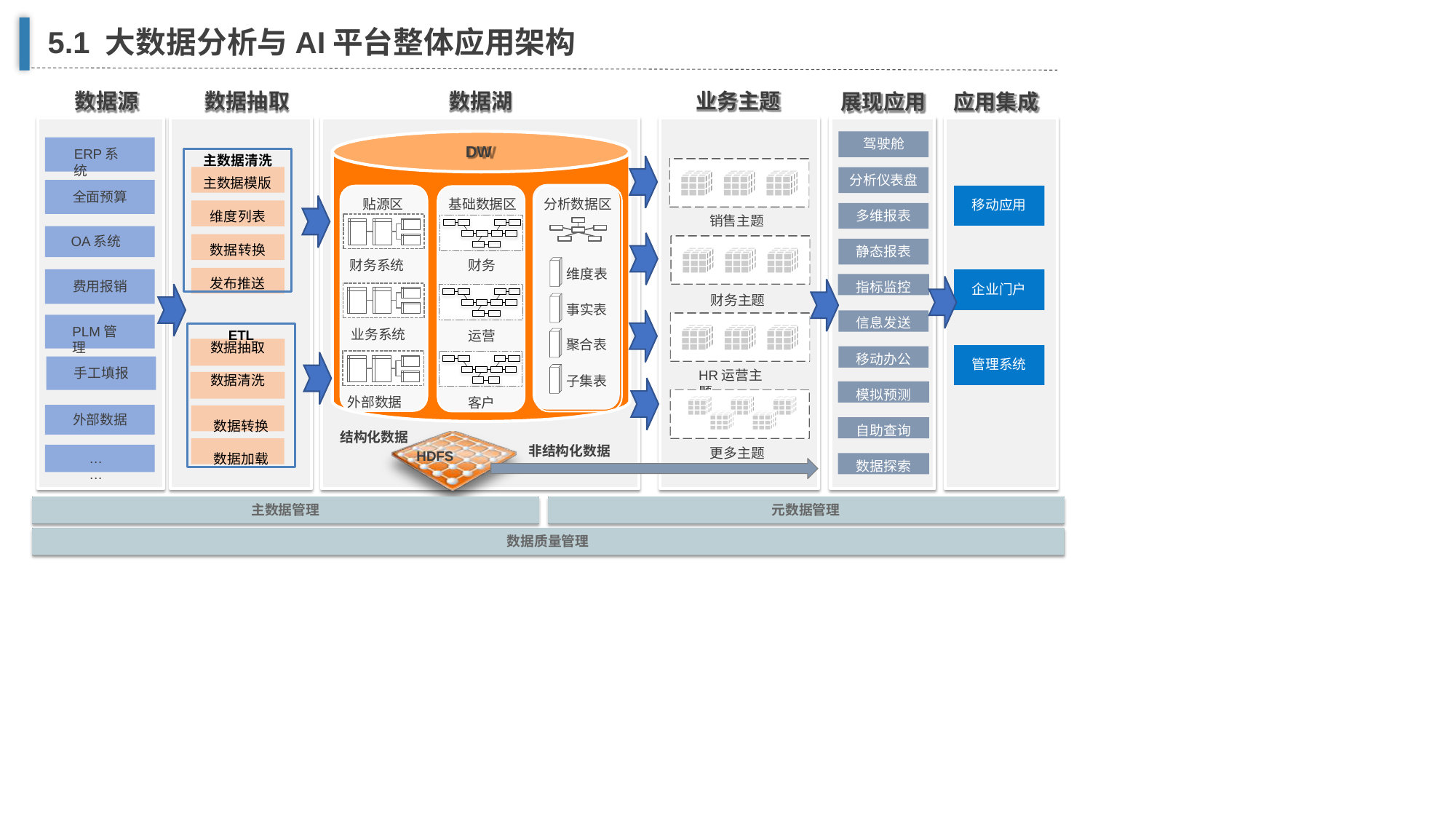

5.1 大数据分析与AI平台整体应用架构

业务主题
数据源	数据抽取	数据湖
应用集成
展现应用

驾驶舱

DW
ERP系统
主数据清洗
主数据模版
维度列表 数据转换 发布推送

分析仪表盘

全面预算
贴源区
基础数据区
分析数据区
移动应用

多维报表
销售主题

OA系统

静态报表

财务
财务系统

维度表

指标监控

费用报销

企业门户

财务主题

事实表

信息发送

PLM管理
ETL

数据转换 数据加载
业务系统
运营

聚合表
数据抽取

移动办公

管理系统

手工填报

HR运营主题

子集表
数据清洗

模拟预测

外部数据
客户

外部数据
自助查询

结构化数据

非结构化数据
更多主题

HDFS
……
数据探索

主数据管理
元数据管理

数据质量管理